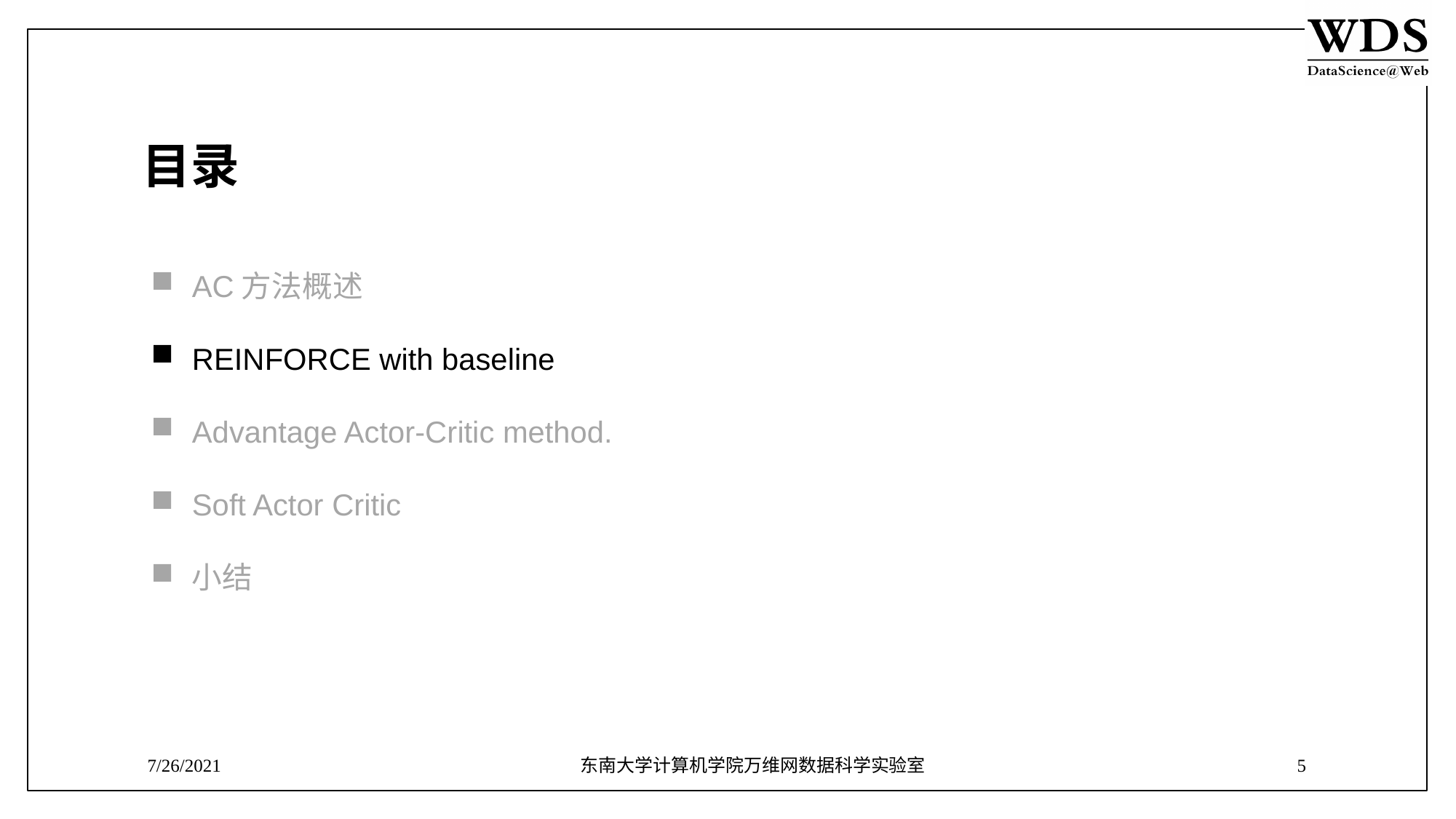

# 目录

AC方法概述

REINFORCE with baseline

Advantage Actor-Critic method.

Soft Actor Critic

小结

7/26/2021
东南大学计算机学院万维网数据科学实验室
5